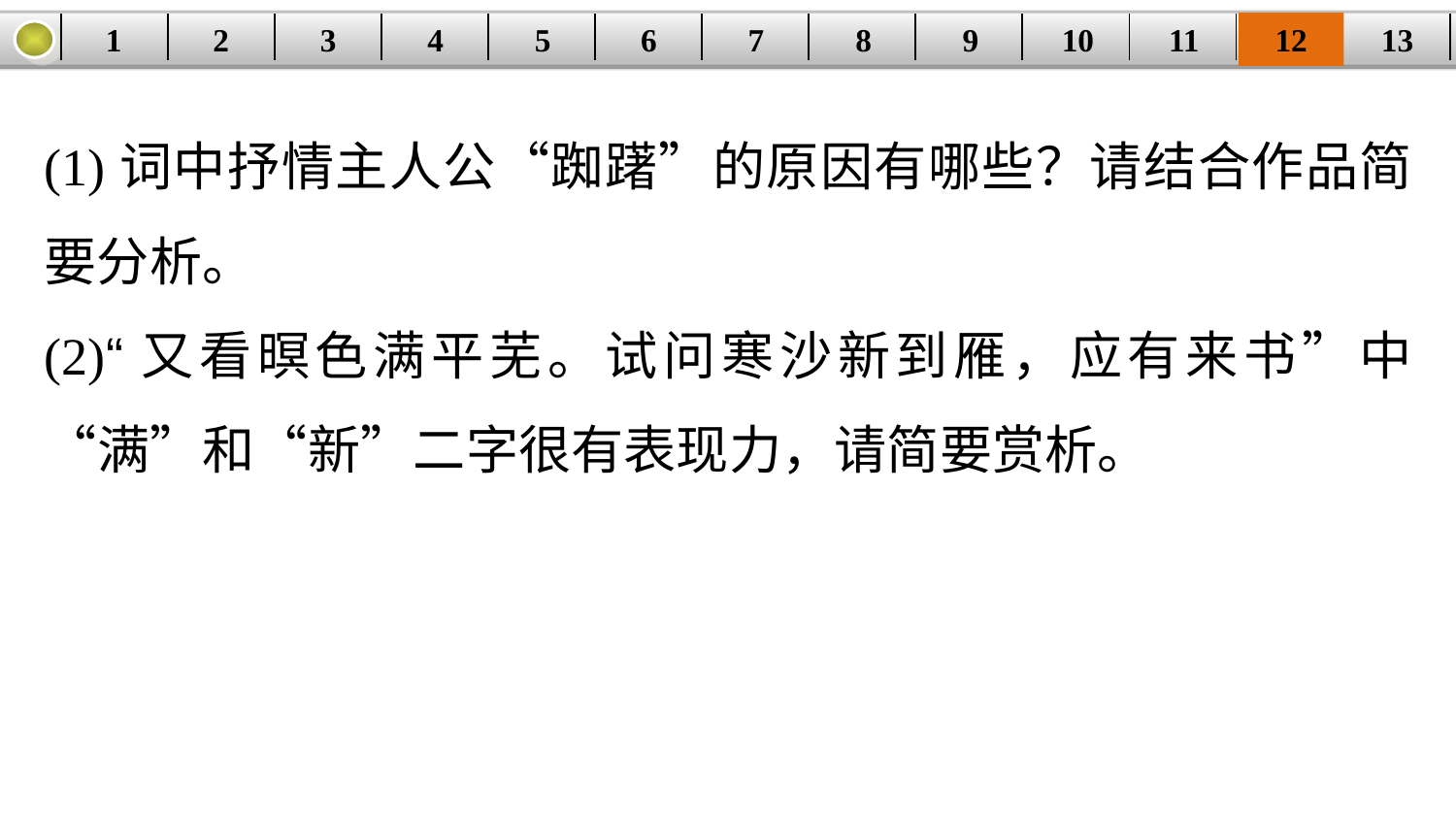

1
2
3
4
5
6
7
8
9
10
11
12
13
|  |  |  |  |  |  |  |  |  |  |  |  |  |
| --- | --- | --- | --- | --- | --- | --- | --- | --- | --- | --- | --- | --- |

(1)词中抒情主人公“踟躇”的原因有哪些？请结合作品简要分析。
(2)“又看暝色满平芜。试问寒沙新到雁，应有来书”中“满”和“新”二字很有表现力，请简要赏析。